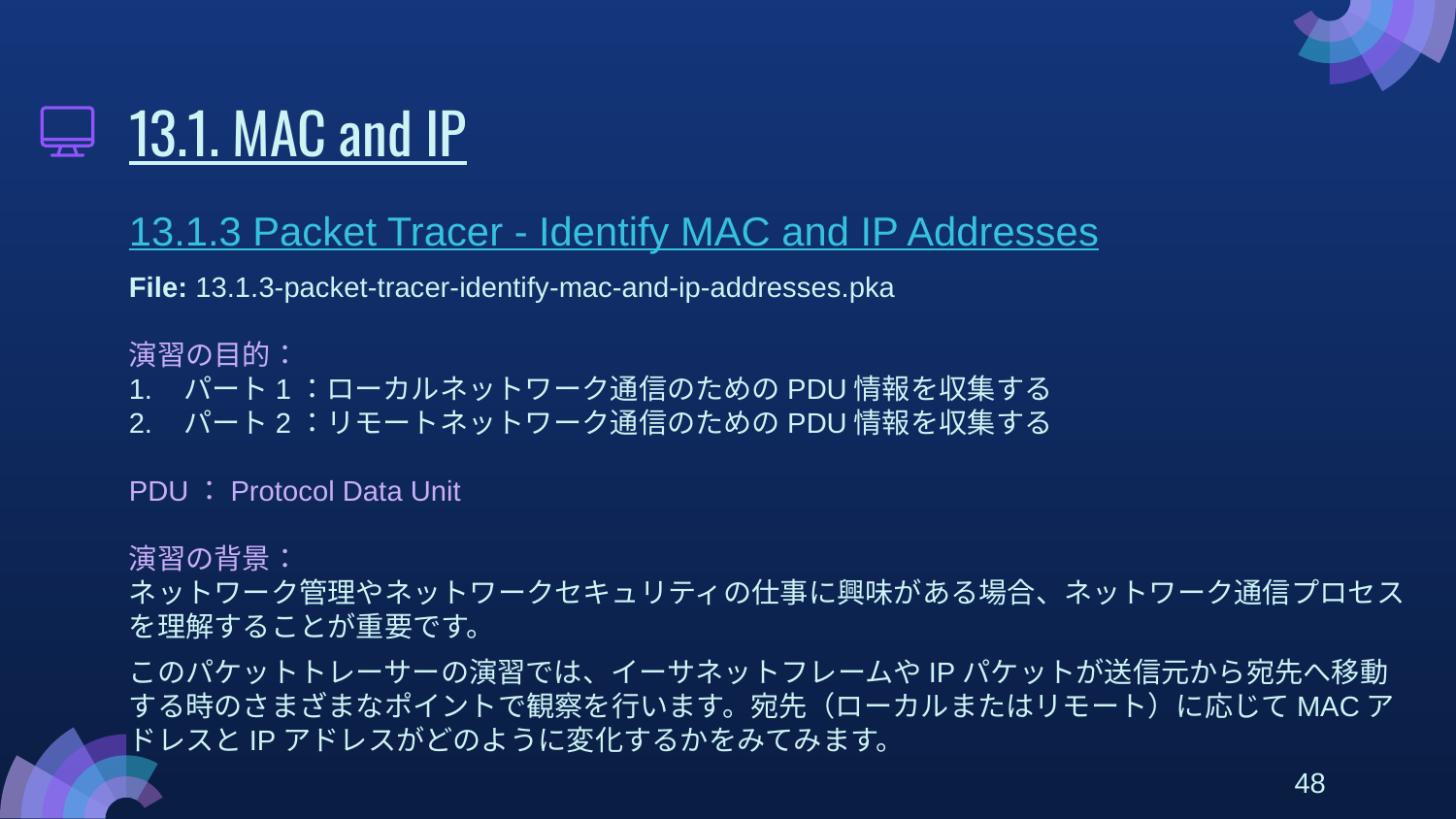

# 13.1. MAC and IP

13.1.3 Packet Tracer - Identify MAC and IP Addresses
File: 13.1.3-packet-tracer-identify-mac-and-ip-addresses.pka

演習の目的：
パート1：ローカルネットワーク通信のためのPDU情報を収集する
パート2：リモートネットワーク通信のためのPDU情報を収集する

PDU：Protocol Data Unit
演習の背景：
ネットワーク管理やネットワークセキュリティの仕事に興味がある場合、ネットワーク通信プロセスを理解することが重要です。
このパケットトレーサーの演習では、イーサネットフレームやIPパケットが送信元から宛先へ移動する時のさまざまなポイントで観察を行います。宛先（ローカルまたはリモート）に応じてMACアドレスとIPアドレスがどのように変化するかをみてみます。
48